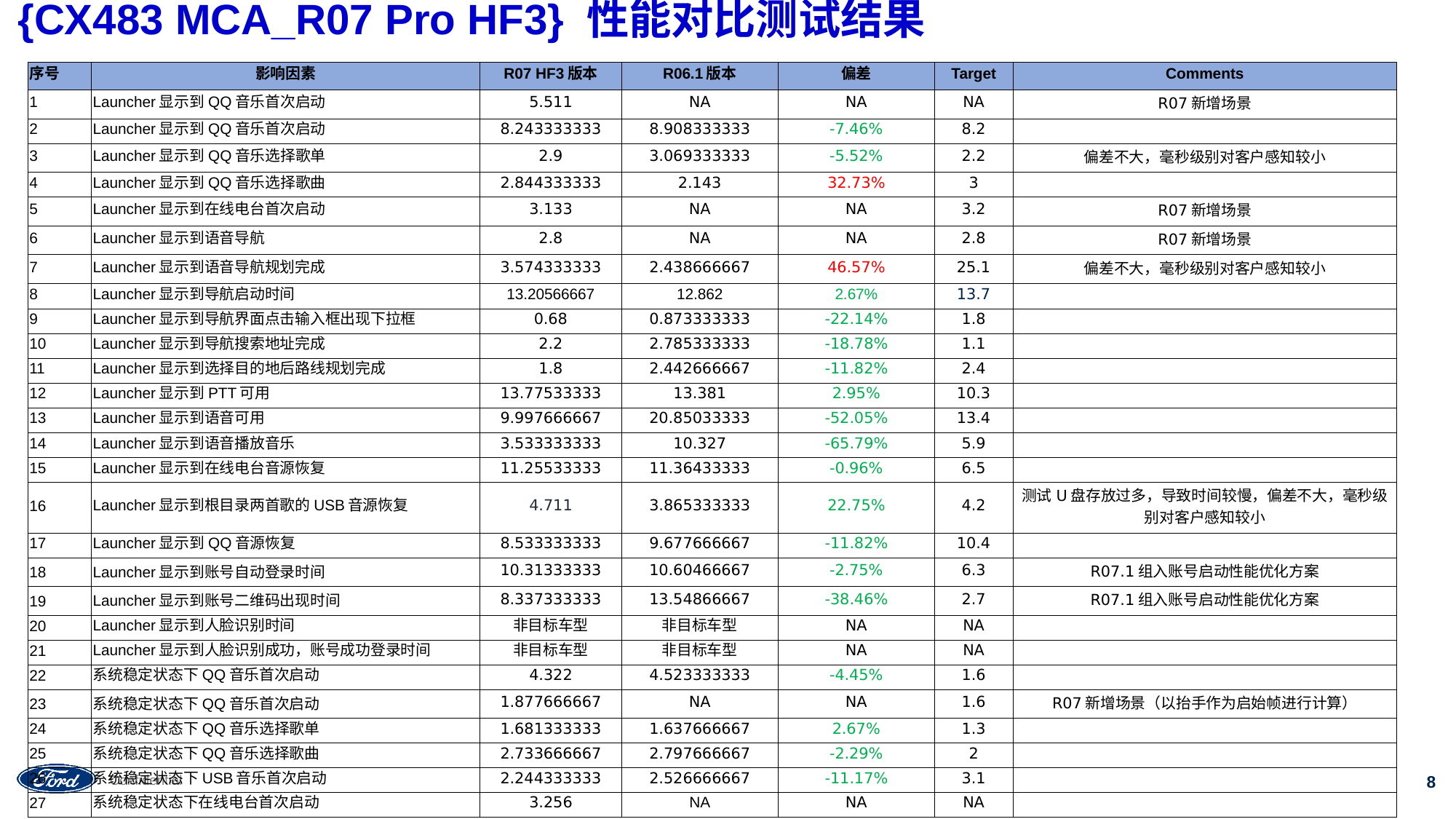

# {CX483 MCA_R07 Pro HF3} 性能对比测试结果
| 序号 | 影响因素 | R07 HF3版本 | R06.1版本 | 偏差 | Target | Comments |
| --- | --- | --- | --- | --- | --- | --- |
| 1 | Launcher显示到QQ音乐首次启动 | 5.511 | NA | NA | NA | R07新增场景 |
| 2 | Launcher显示到QQ音乐首次启动 | 8.243333333 | 8.908333333 | -7.46% | 8.2 |  |
| 3 | Launcher显示到QQ音乐选择歌单 | 2.9 | 3.069333333 | -5.52% | 2.2 | 偏差不大，毫秒级别对客户感知较小 |
| 4 | Launcher显示到QQ音乐选择歌曲 | 2.844333333 | 2.143 | 32.73% | 3 |  |
| 5 | Launcher显示到在线电台首次启动 | 3.133 | NA | NA | 3.2 | R07新增场景 |
| 6 | Launcher显示到语音导航 | 2.8 | NA | NA | 2.8 | R07新增场景 |
| 7 | Launcher显示到语音导航规划完成 | 3.574333333 | 2.438666667 | 46.57% | 25.1 | 偏差不大，毫秒级别对客户感知较小 |
| 8 | Launcher显示到导航启动时间 | 13.20566667 | 12.862 | 2.67% | 13.7 |  |
| 9 | Launcher显示到导航界面点击输入框出现下拉框 | 0.68 | 0.873333333 | -22.14% | 1.8 |  |
| 10 | Launcher显示到导航搜索地址完成 | 2.2 | 2.785333333 | -18.78% | 1.1 |  |
| 11 | Launcher显示到选择目的地后路线规划完成 | 1.8 | 2.442666667 | -11.82% | 2.4 |  |
| 12 | Launcher显示到PTT可用 | 13.77533333 | 13.381 | 2.95% | 10.3 |  |
| 13 | Launcher显示到语音可用 | 9.997666667 | 20.85033333 | -52.05% | 13.4 |  |
| 14 | Launcher显示到语音播放音乐 | 3.533333333 | 10.327 | -65.79% | 5.9 |  |
| 15 | Launcher显示到在线电台音源恢复 | 11.25533333 | 11.36433333 | -0.96% | 6.5 |  |
| 16 | Launcher显示到根目录两首歌的USB音源恢复 | 4.711 | 3.865333333 | 22.75% | 4.2 | 测试U盘存放过多，导致时间较慢，偏差不大，毫秒级别对客户感知较小 |
| 17 | Launcher显示到QQ音源恢复 | 8.533333333 | 9.677666667 | -11.82% | 10.4 |  |
| 18 | Launcher显示到账号自动登录时间 | 10.31333333 | 10.60466667 | -2.75% | 6.3 | R07.1组入账号启动性能优化方案 |
| 19 | Launcher显示到账号二维码出现时间 | 8.337333333 | 13.54866667 | -38.46% | 2.7 | R07.1组入账号启动性能优化方案 |
| 20 | Launcher显示到人脸识别时间 | 非目标车型 | 非目标车型 | NA | NA |  |
| 21 | Launcher显示到人脸识别成功，账号成功登录时间 | 非目标车型 | 非目标车型 | NA | NA |  |
| 22 | 系统稳定状态下QQ音乐首次启动 | 4.322 | 4.523333333 | -4.45% | 1.6 |  |
| 23 | 系统稳定状态下QQ音乐首次启动 | 1.877666667 | NA | NA | 1.6 | R07新增场景（以抬手作为启始帧进行计算） |
| 24 | 系统稳定状态下QQ音乐选择歌单 | 1.681333333 | 1.637666667 | 2.67% | 1.3 |  |
| 25 | 系统稳定状态下QQ音乐选择歌曲 | 2.733666667 | 2.797666667 | -2.29% | 2 |  |
| 26 | 系统稳定状态下USB音乐首次启动 | 2.244333333 | 2.526666667 | -11.17% | 3.1 |  |
| 27 | 系统稳定状态下在线电台首次启动 | 3.256 | NA | NA | NA |  |